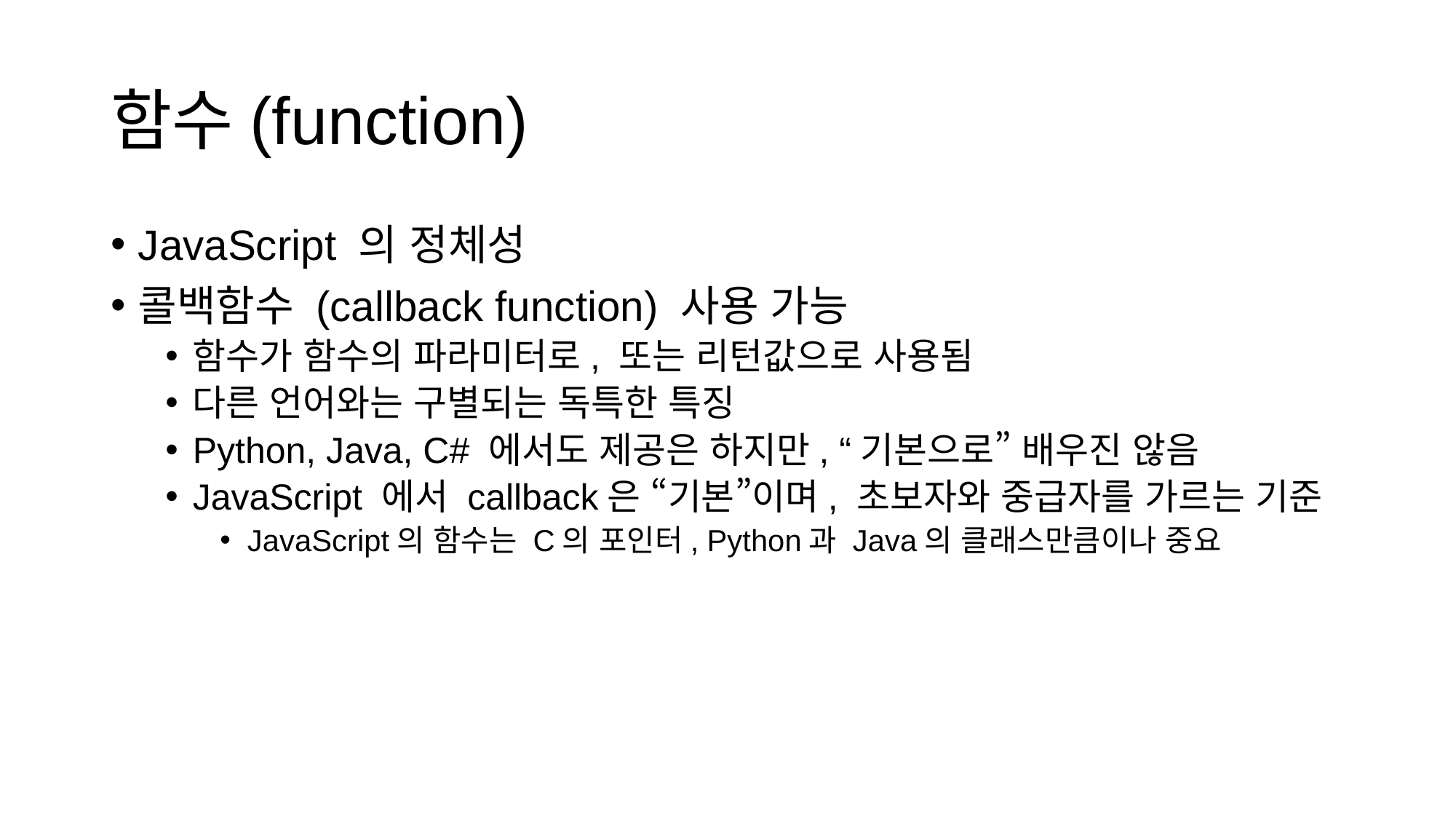

# 함수(function)
JavaScript 의 정체성
콜백함수 (callback function) 사용 가능
함수가 함수의 파라미터로, 또는 리턴값으로 사용됨
다른 언어와는 구별되는 독특한 특징
Python, Java, C# 에서도 제공은 하지만, “기본으로” 배우진 않음
JavaScript 에서 callback은 “기본”이며, 초보자와 중급자를 가르는 기준
JavaScript의 함수는 C의 포인터, Python과 Java의 클래스만큼이나 중요